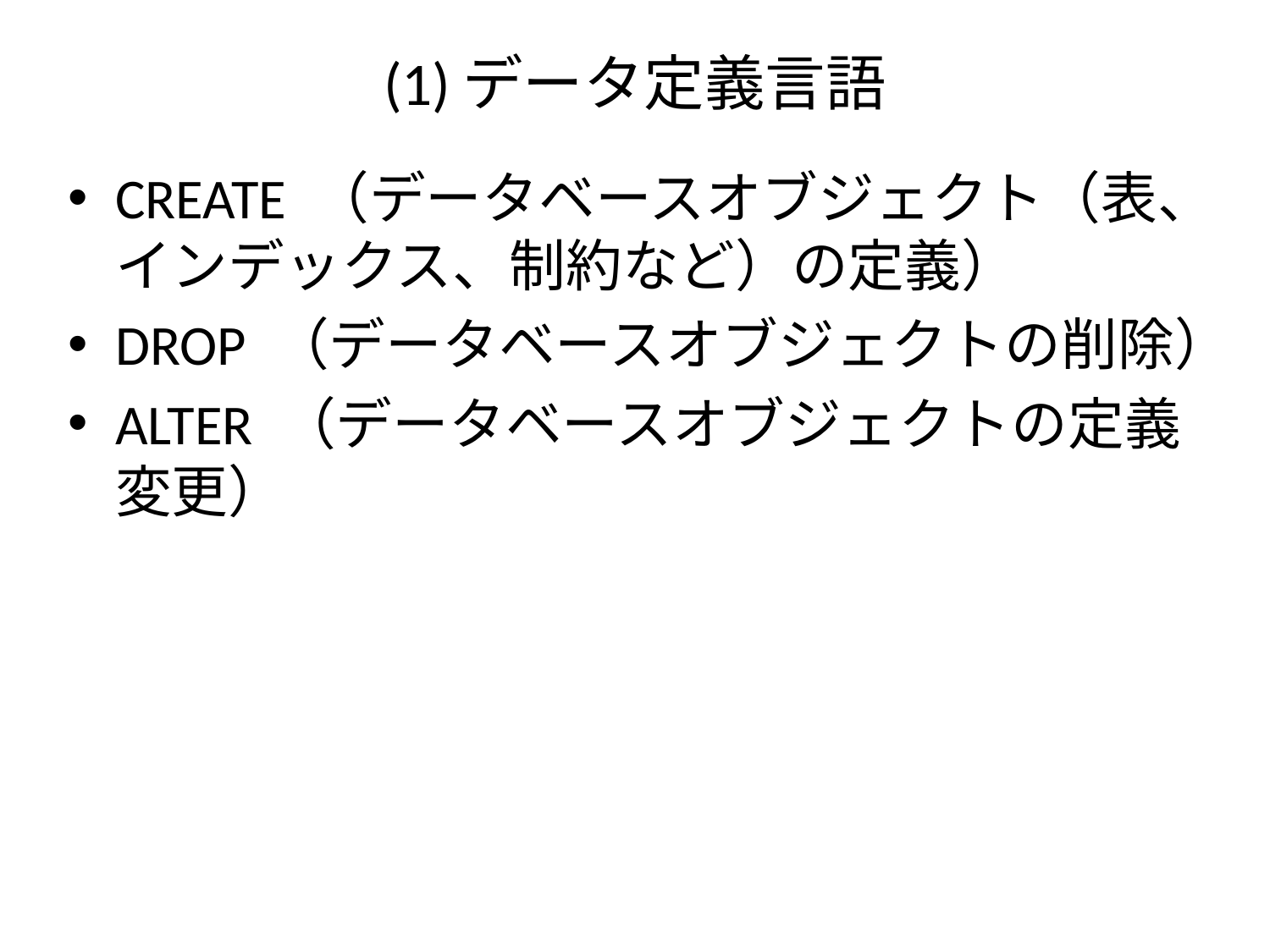

# (1)データ定義言語
CREATE （データベースオブジェクト（表、インデックス、制約など）の定義）
DROP （データベースオブジェクトの削除）
ALTER （データベースオブジェクトの定義変更）